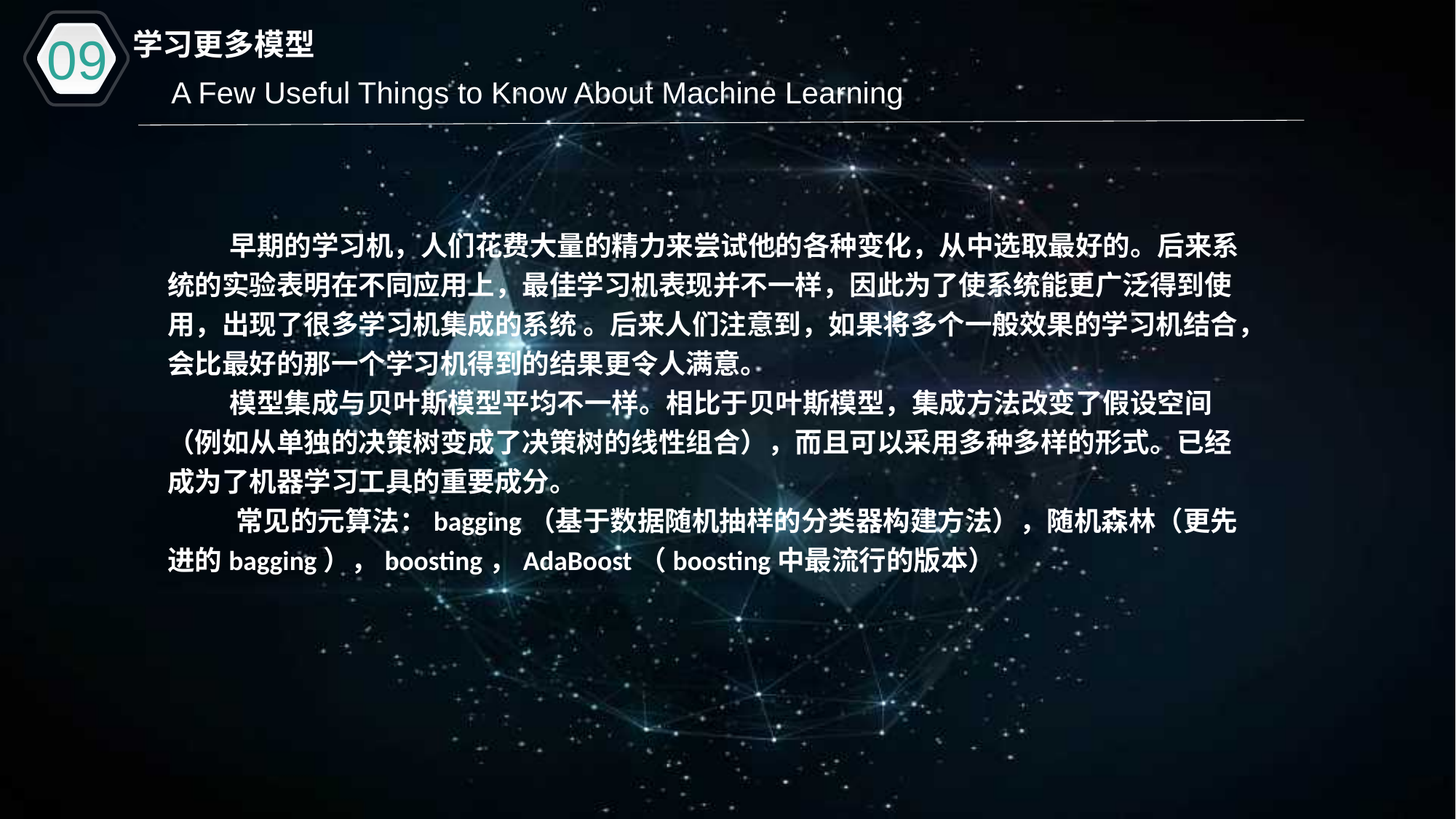

09
学习更多模型
A Few Useful Things to Know About Machine Learning
         早期的学习机，人们花费大量的精力来尝试他的各种变化，从中选取最好的。后来系统的实验表明在不同应用上，最佳学习机表现并不一样，因此为了使系统能更广泛得到使用，出现了很多学习机集成的系统 。后来人们注意到，如果将多个一般效果的学习机结合，会比最好的那一个学习机得到的结果更令人满意。
         模型集成与贝叶斯模型平均不一样。相比于贝叶斯模型，集成方法改变了假设空间（例如从单独的决策树变成了决策树的线性组合），而且可以采用多种多样的形式。已经成为了机器学习工具的重要成分。
          常见的元算法：bagging（基于数据随机抽样的分类器构建方法），随机森林（更先进的bagging），boosting，AdaBoost（boosting中最流行的版本）